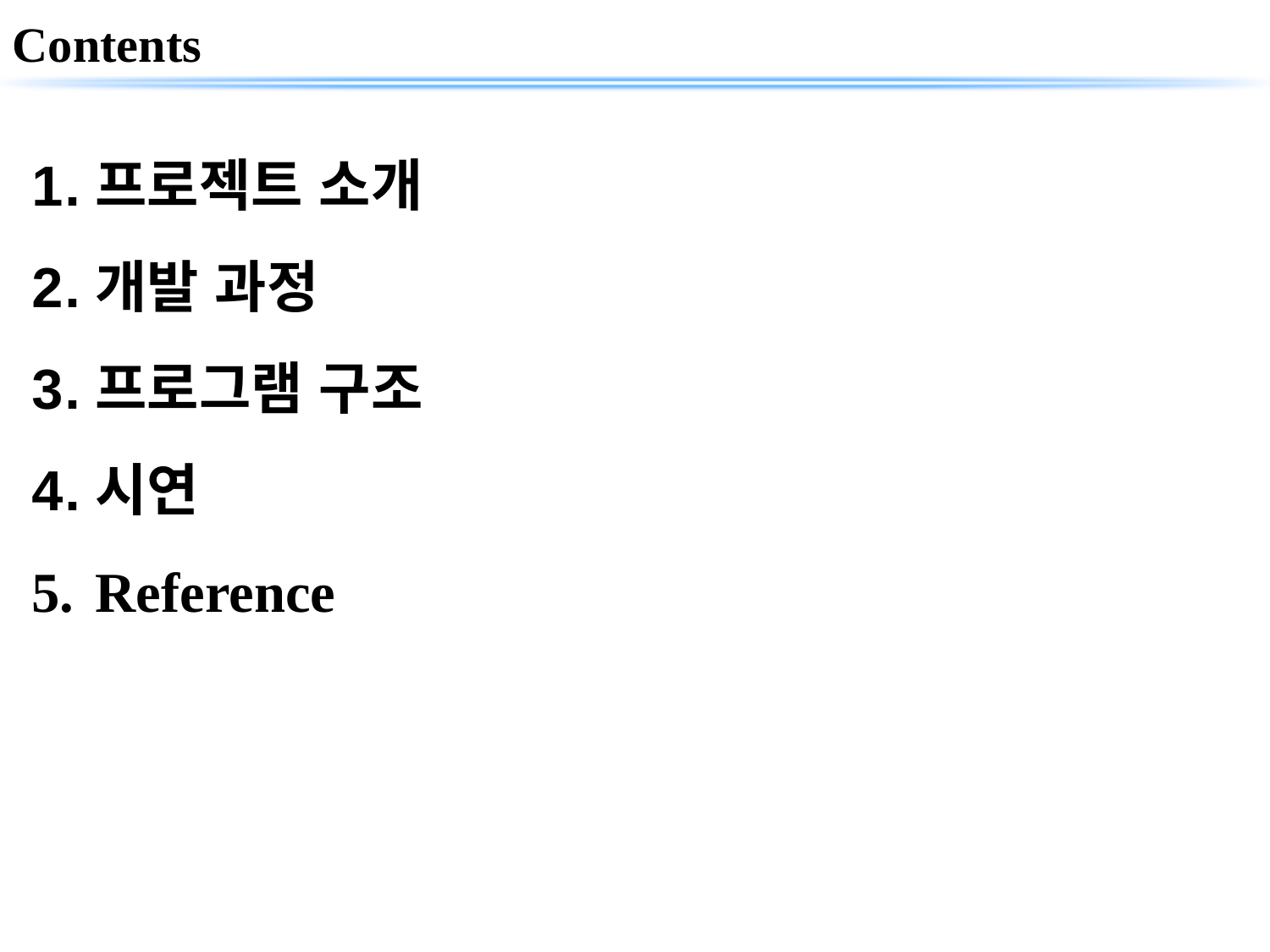

2
Contents
프로젝트 소개
개발 과정
프로그램 구조
시연
Reference